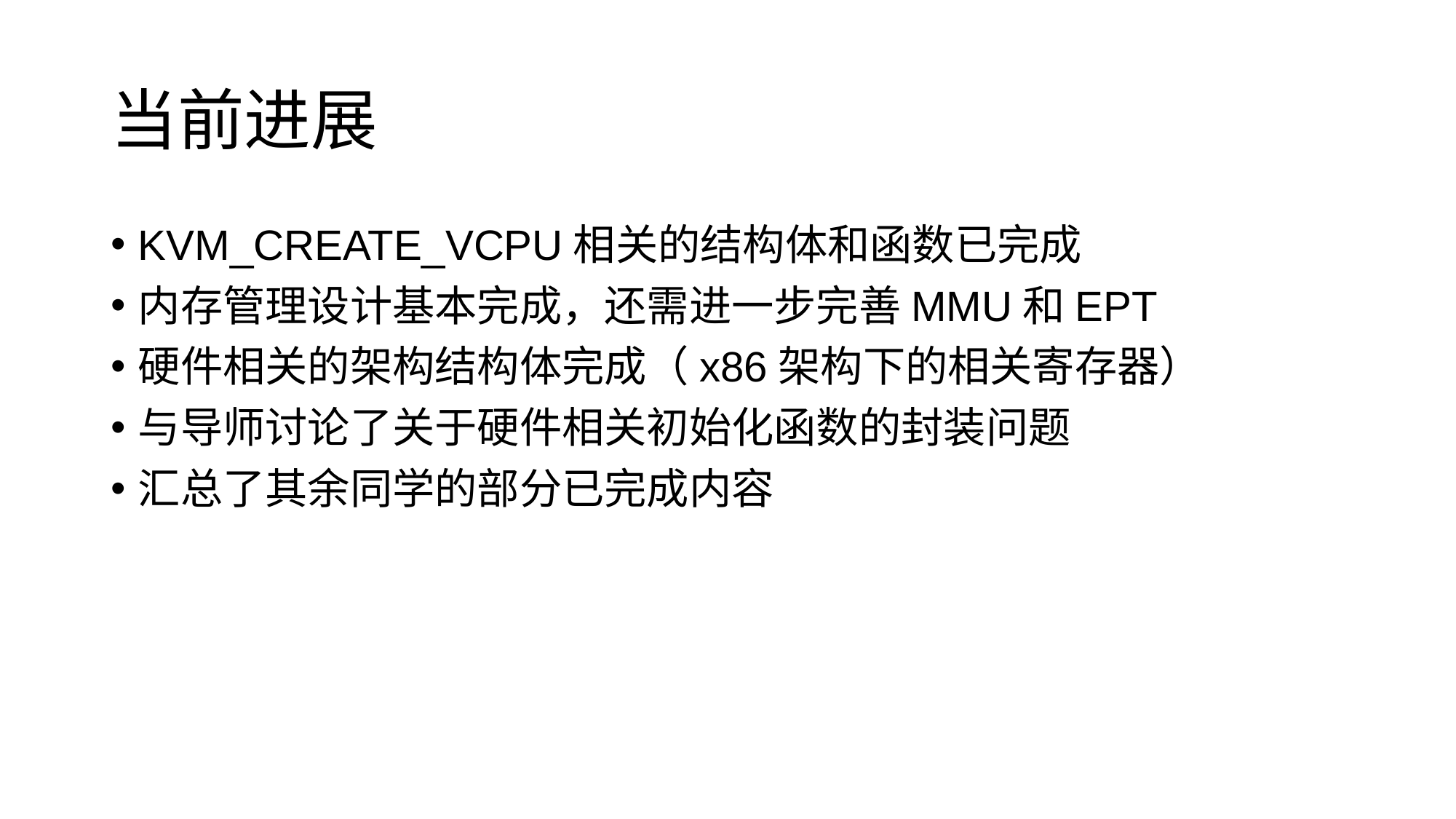

# 当前进展
KVM_CREATE_VCPU相关的结构体和函数已完成
内存管理设计基本完成，还需进一步完善MMU和EPT
硬件相关的架构结构体完成（x86架构下的相关寄存器）
与导师讨论了关于硬件相关初始化函数的封装问题
汇总了其余同学的部分已完成内容